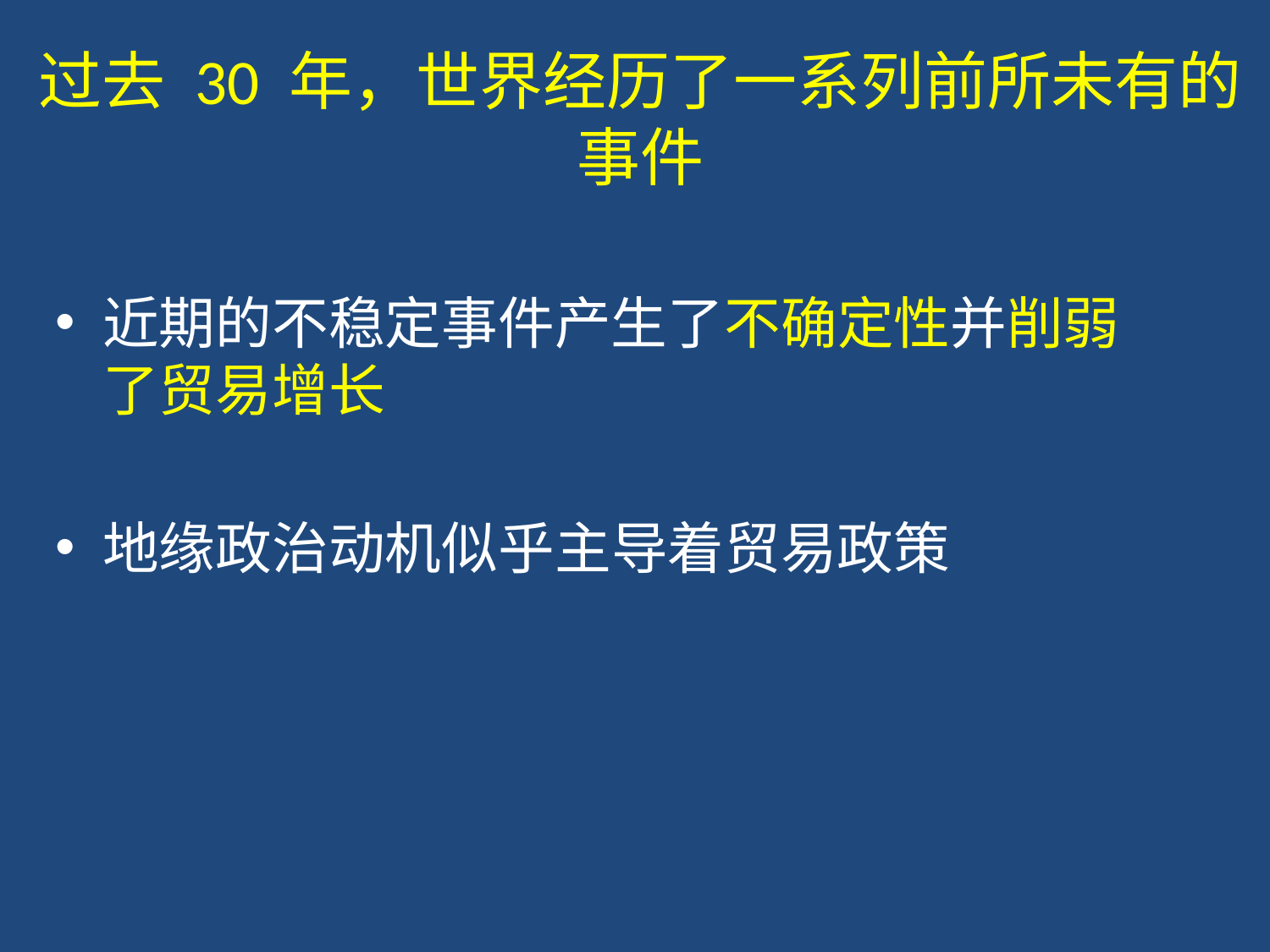

# 过去 30 年，世界经历了一系列前所未有的事件

近期的不稳定事件产生了不确定性并削弱了贸易增长

地缘政治动机似乎主导着贸易政策